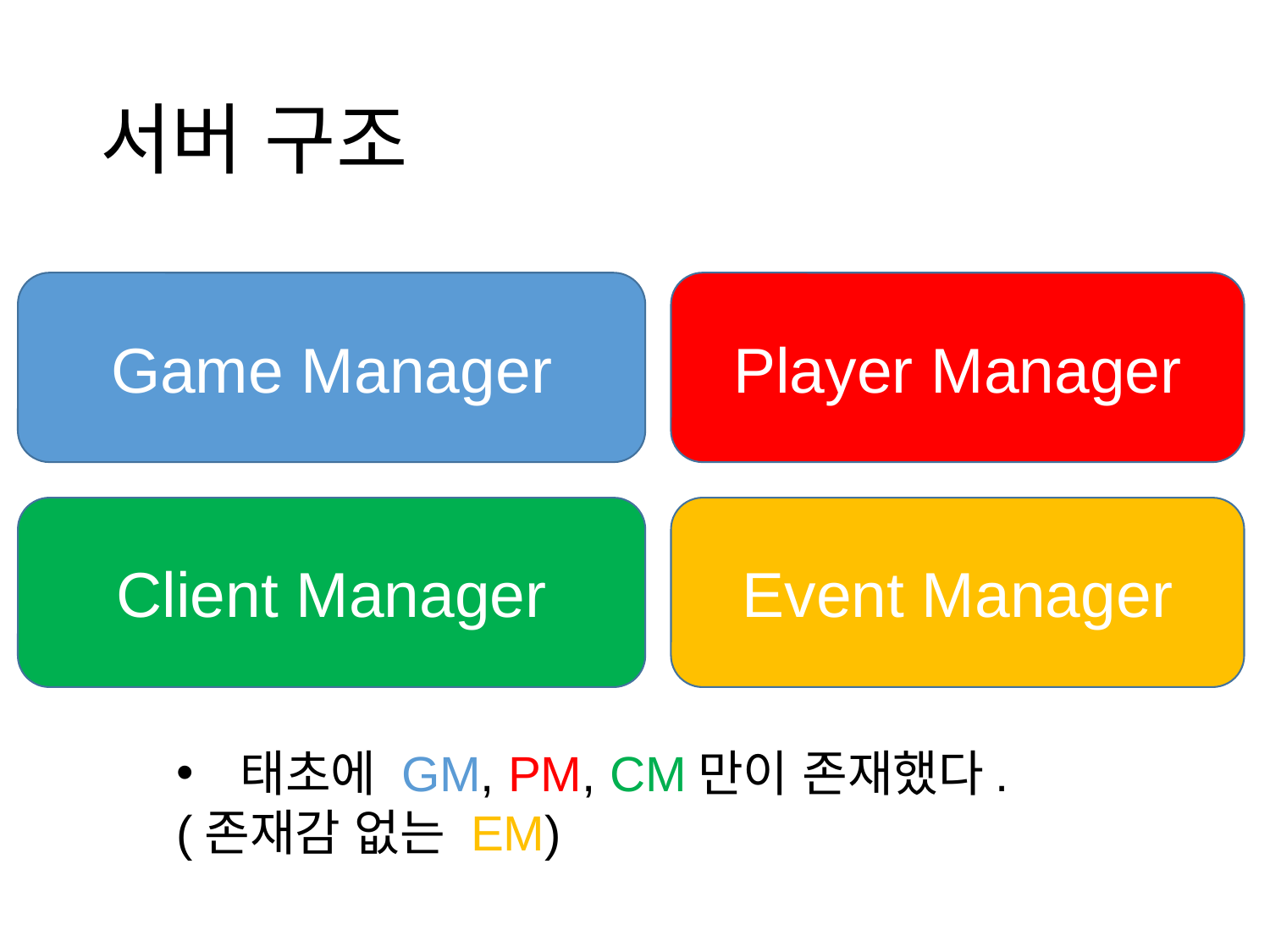

# 서버 구조
Game Manager
Player Manager
Client Manager
Event Manager
태초에 GM, PM, CM만이 존재했다.
(존재감 없는 EM)